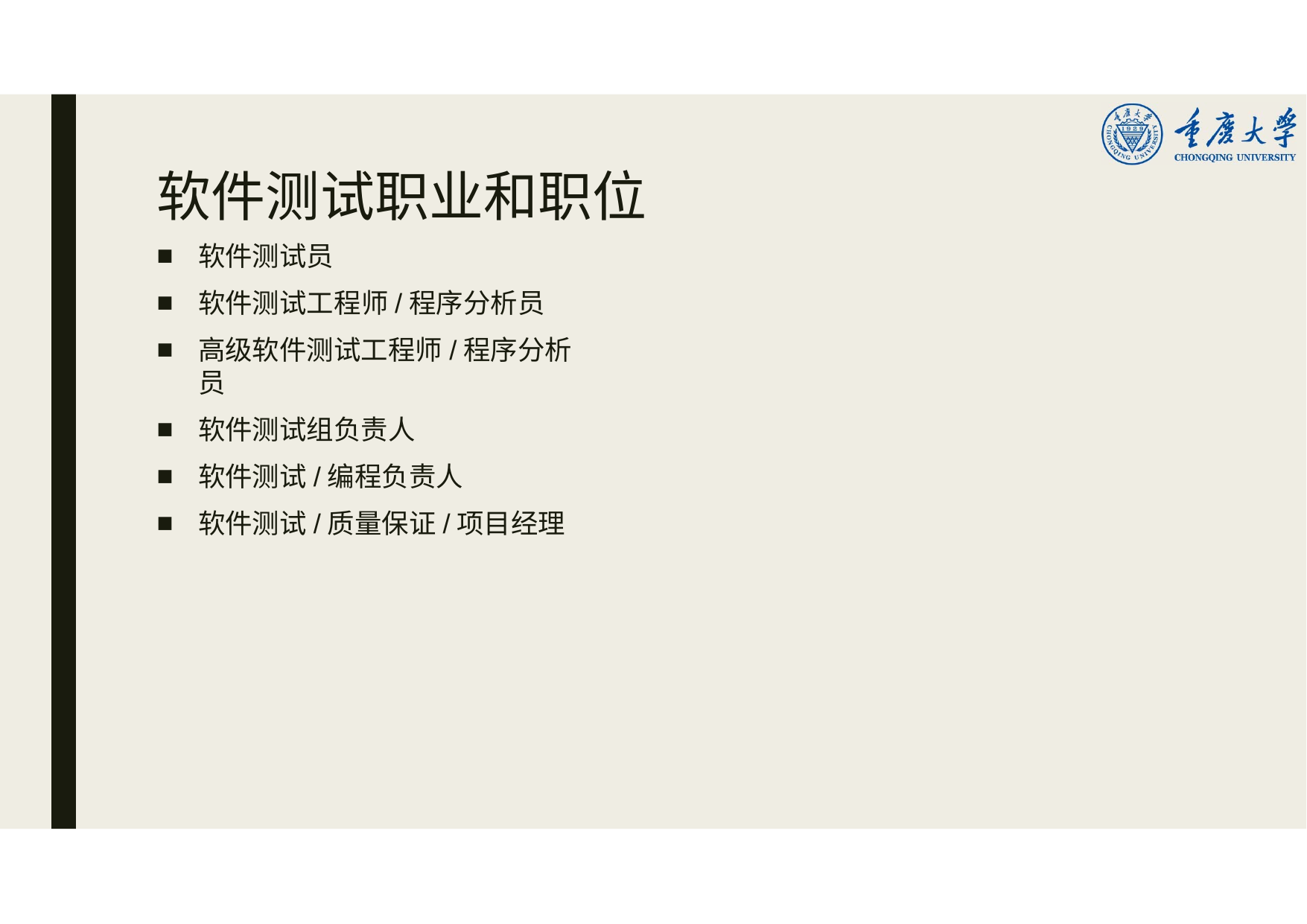

# 软件测试职业和职位
软件测试员
软件测试工程师/程序分析员
高级软件测试工程师/程序分析员
软件测试组负责人
软件测试/编程负责人
软件测试/质量保证/项目经理